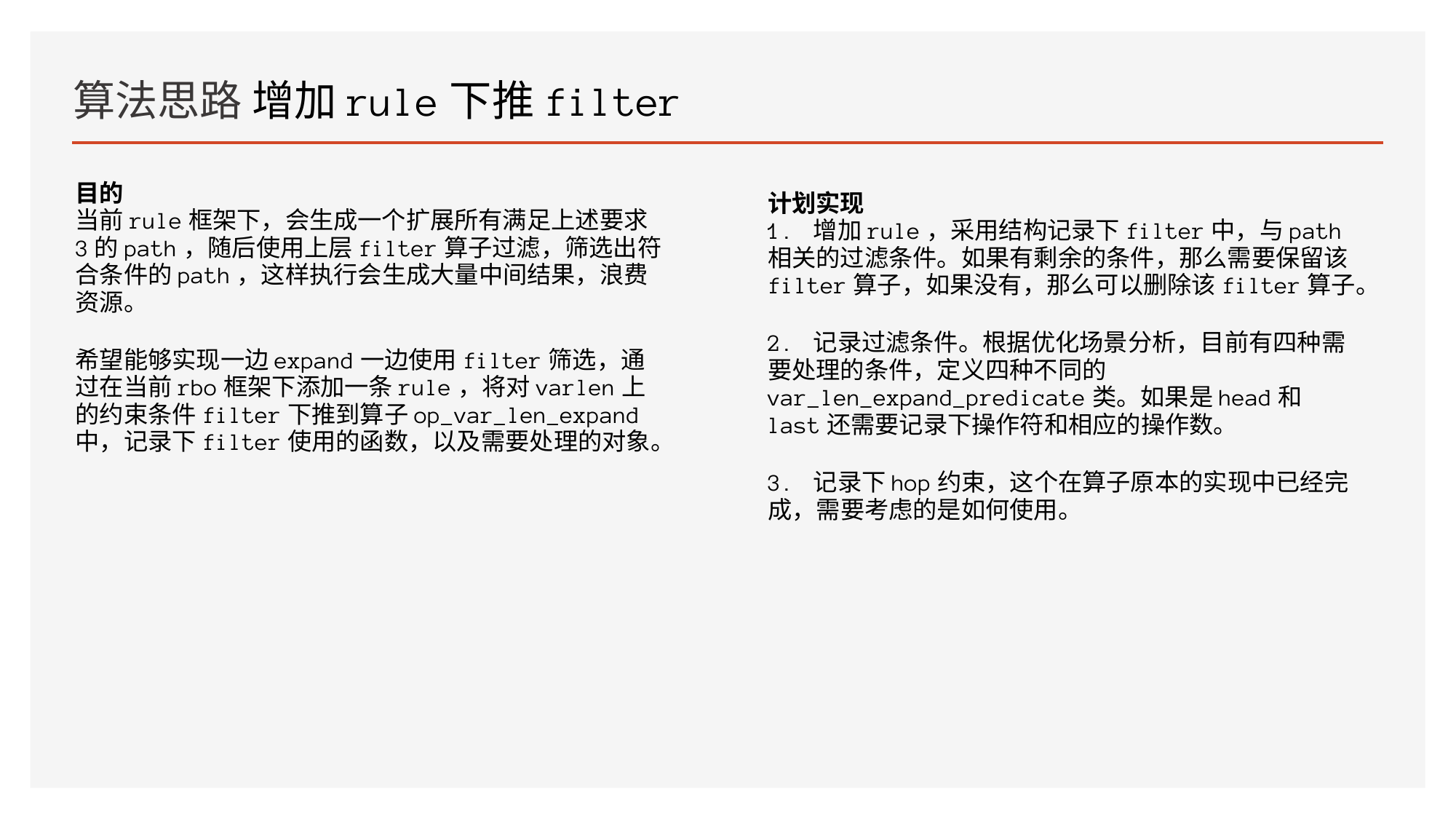

# 算法思路 增加rule下推filter
目的
当前rule框架下，会生成一个扩展所有满足上述要求3的path，随后使用上层filter算子过滤，筛选出符合条件的path，这样执行会生成大量中间结果，浪费资源。
希望能够实现一边expand一边使用filter筛选，通过在当前rbo框架下添加一条rule，将对varlen上的约束条件filter下推到算子op_var_len_expand中，记录下filter使用的函数，以及需要处理的对象。
计划实现
1. 增加rule，采用结构记录下filter中，与path相关的过滤条件。如果有剩余的条件，那么需要保留该filter算子，如果没有，那么可以删除该filter算子。
2. 记录过滤条件。根据优化场景分析，目前有四种需要处理的条件，定义四种不同的var_len_expand_predicate类。如果是head和last还需要记录下操作符和相应的操作数。
3. 记录下hop约束，这个在算子原本的实现中已经完成，需要考虑的是如何使用。